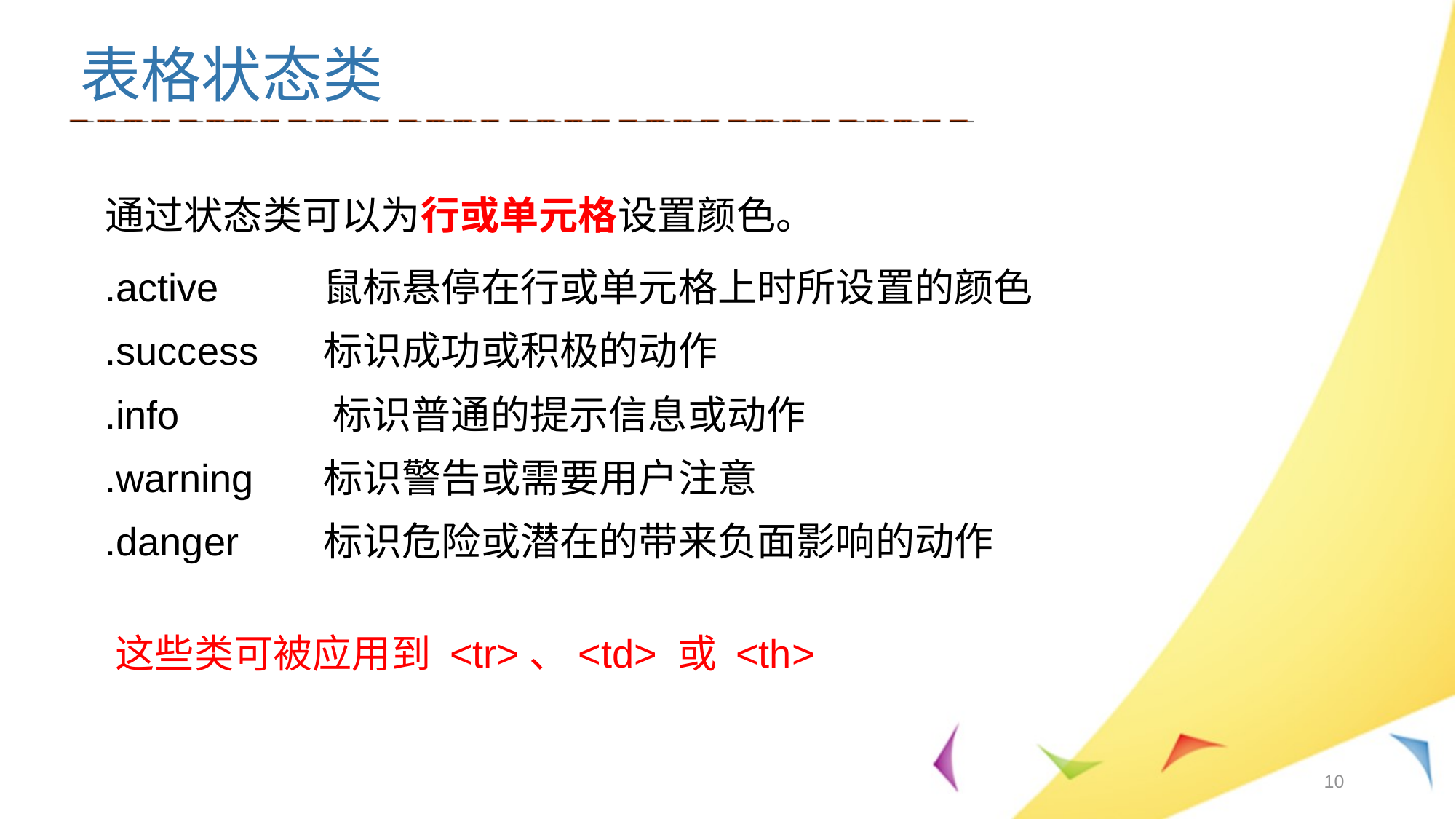

表格状态类
通过状态类可以为行或单元格设置颜色。
.active	鼠标悬停在行或单元格上时所设置的颜色
.success	标识成功或积极的动作
.info	          标识普通的提示信息或动作
.warning	标识警告或需要用户注意
.danger	标识危险或潜在的带来负面影响的动作
这些类可被应用到 <tr>、<td> 或 <th>
10